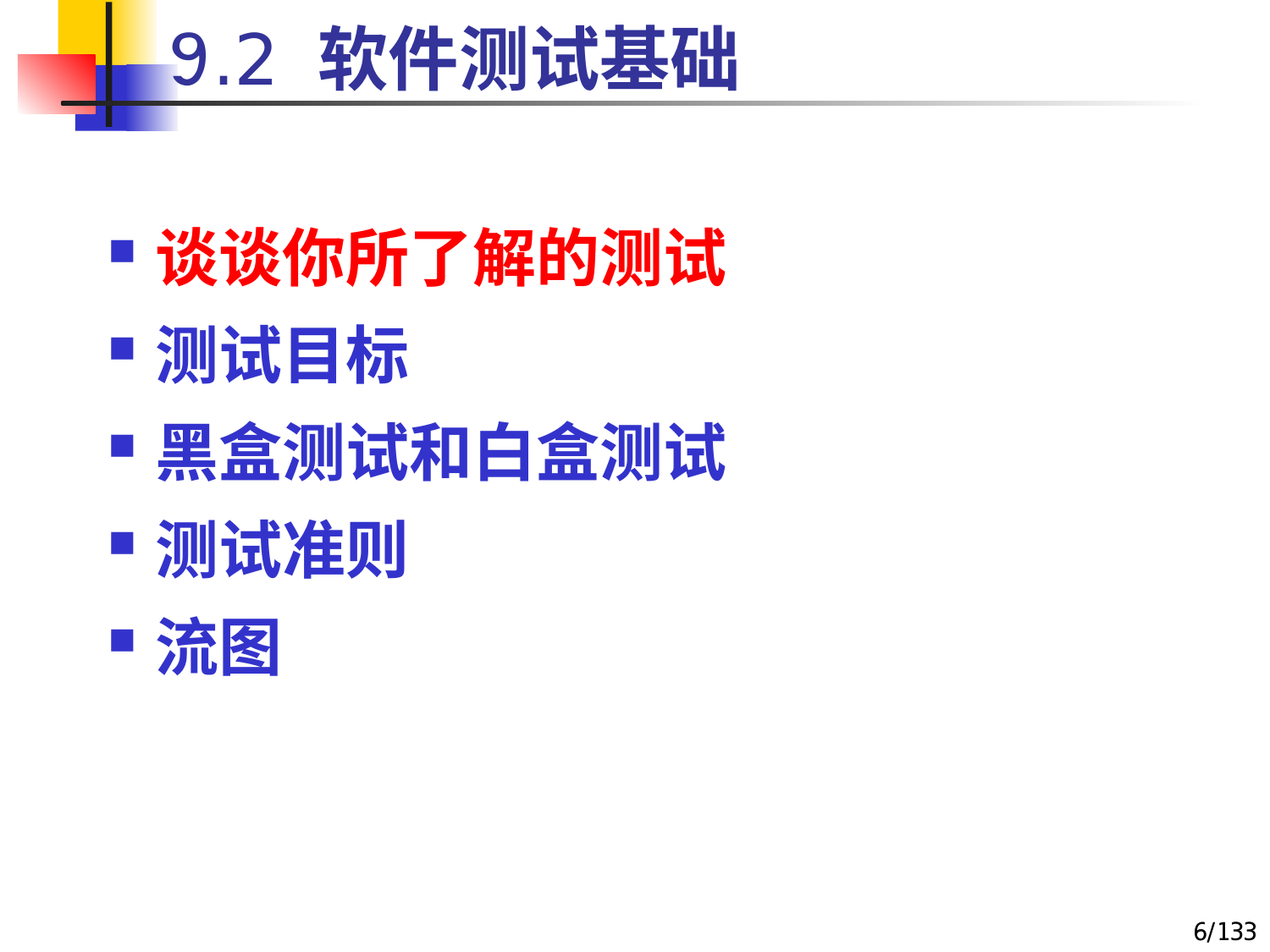

# 9.2 软件测试基础
谈谈你所了解的测试
测试目标
黑盒测试和白盒测试
测试准则
流图

6/133